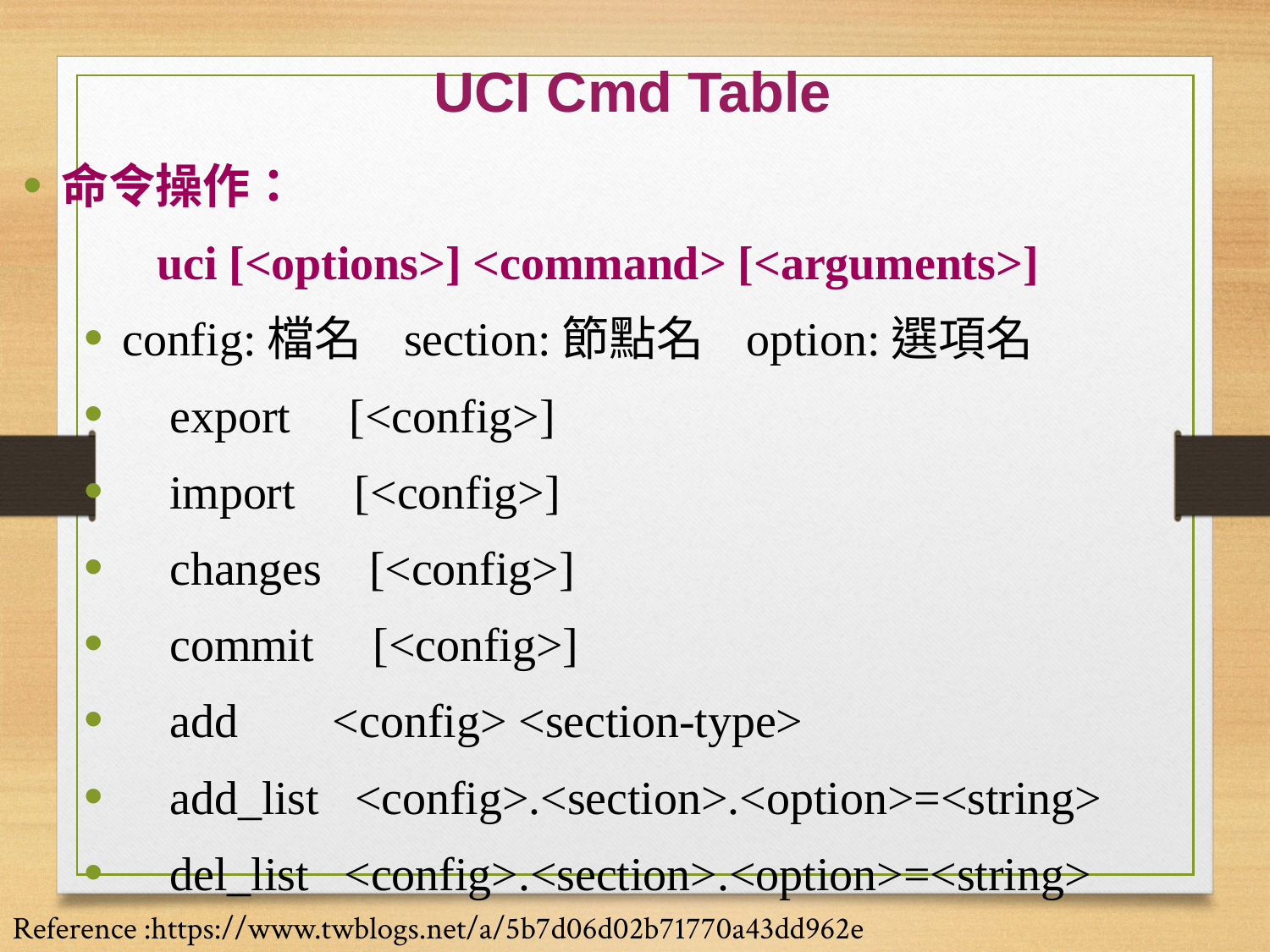

UCI Cmd Table
命令操作：
	 uci [<options>] <command> [<arguments>]
config:檔名   section:節點名   option:選項名
    export     [<config>]
    import     [<config>]
    changes    [<config>]
    commit     [<config>]
    add        <config> <section-type>
    add_list   <config>.<section>.<option>=<string>
    del_list   <config>.<section>.<option>=<string>
Reference :https://www.twblogs.net/a/5b7d06d02b71770a43dd962e